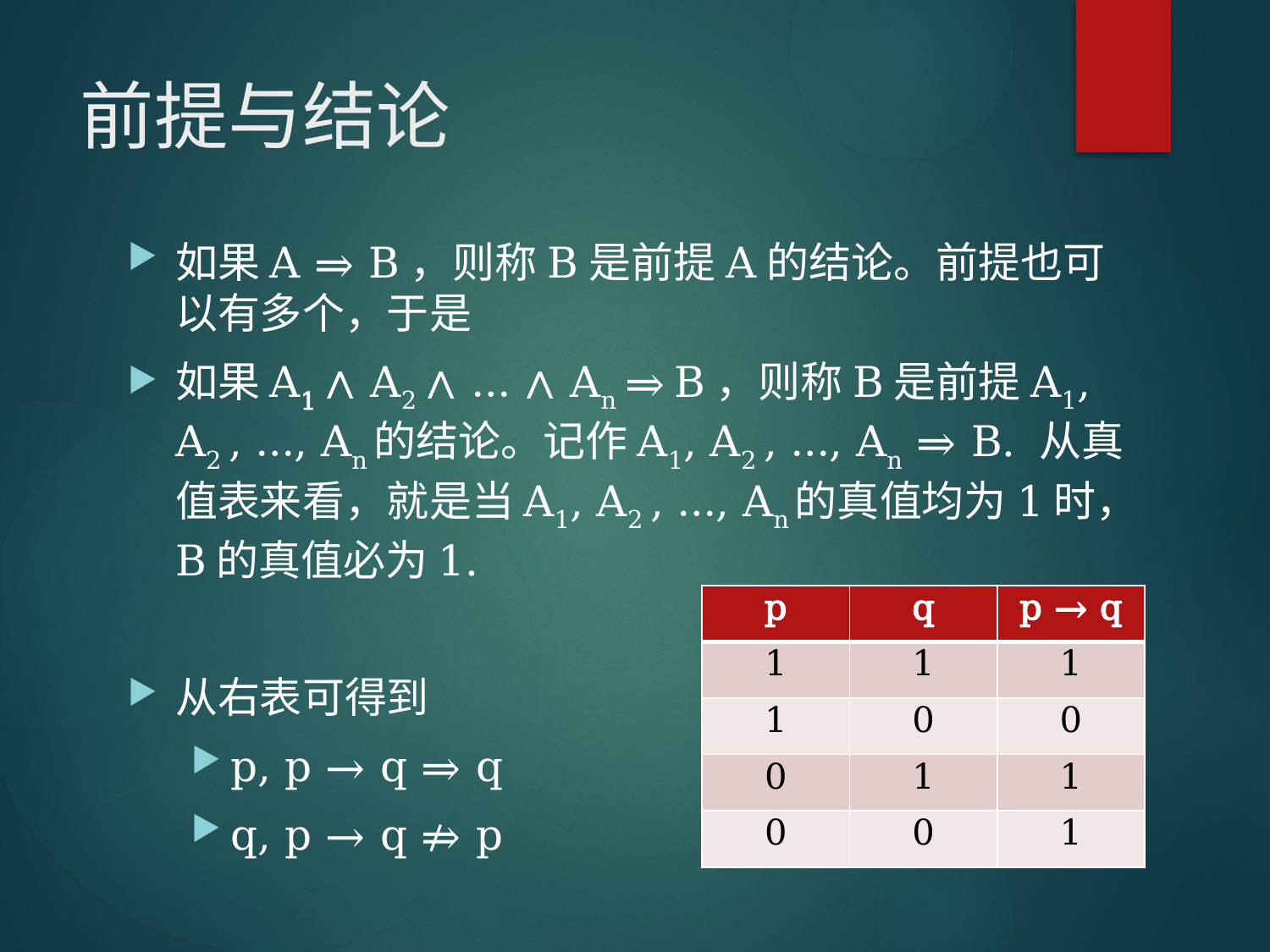

# 前提与结论
如果A ⇒ B，则称B是前提A的结论。前提也可以有多个，于是
如果A1 ∧ A2 ∧ … ∧ An ⇒ B，则称B是前提A1, A2 , …, An的结论。记作A1, A2 , …, An ⇒ B. 从真值表来看，就是当A1, A2 , …, An的真值均为1时，B的真值必为1.

从右表可得到
p, p → q ⇒ q
q, p → q ⇏ p

| p | q | p → q |
| --- | --- | --- |
| 1 | 1 | 1 |
| 1 | 0 | 0 |
| 0 | 1 | 1 |
| 0 | 0 | 1 |